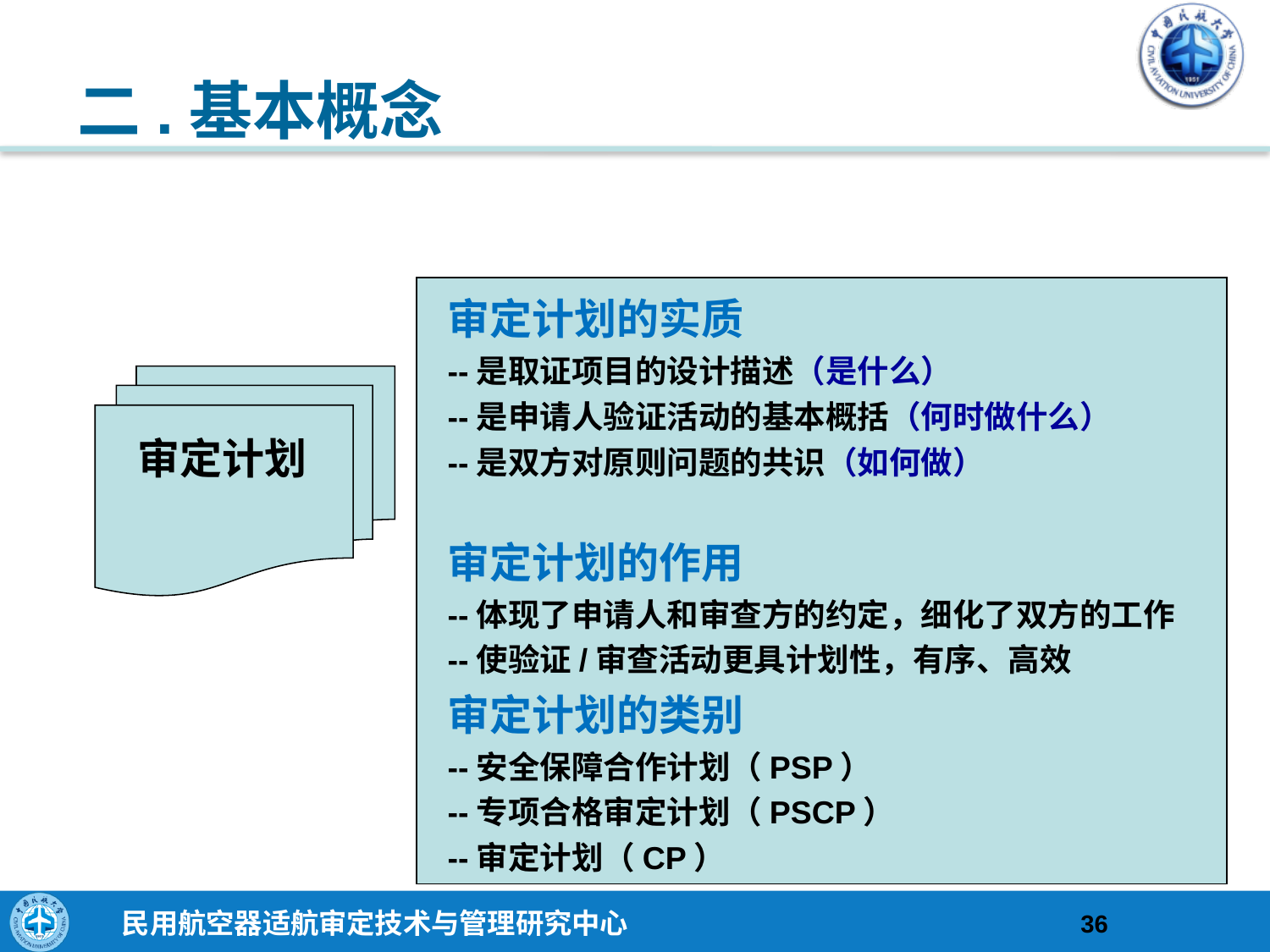

# 二.基本概念

审定计划的实质
--是取证项目的设计描述（是什么）
--是申请人验证活动的基本概括（何时做什么）
--是双方对原则问题的共识（如何做）

审定计划的作用
--体现了申请人和审查方的约定，细化了双方的工作
--使验证/审查活动更具计划性，有序、高效
审定计划的类别
--安全保障合作计划（PSP）
--专项合格审定计划（PSCP）
--审定计划（CP）

审定计划